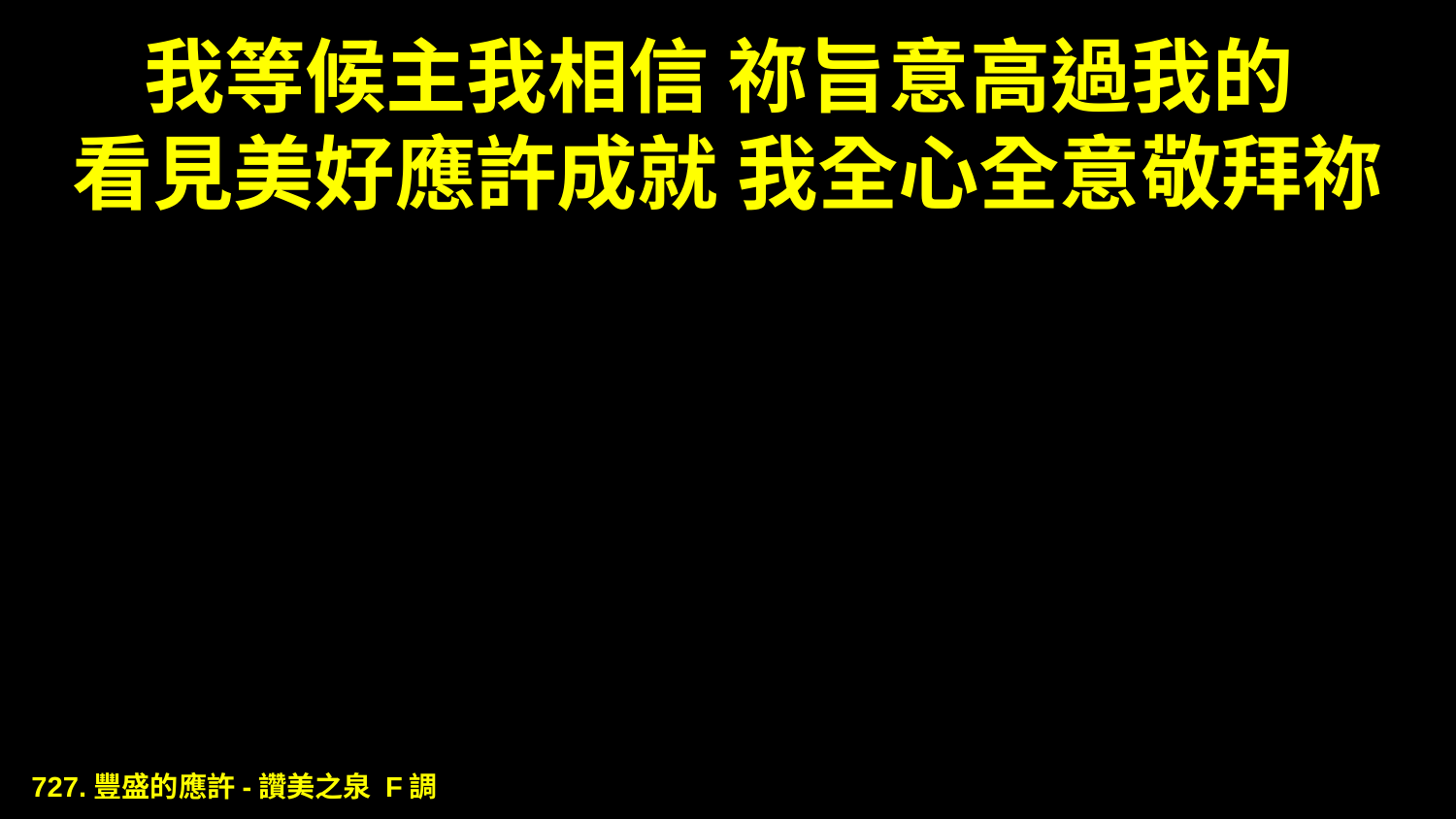

# 我等候主我相信 祢旨意高過我的 看見美好應許成就 我全心全意敬拜祢
727.豐盛的應許-讚美之泉 F調